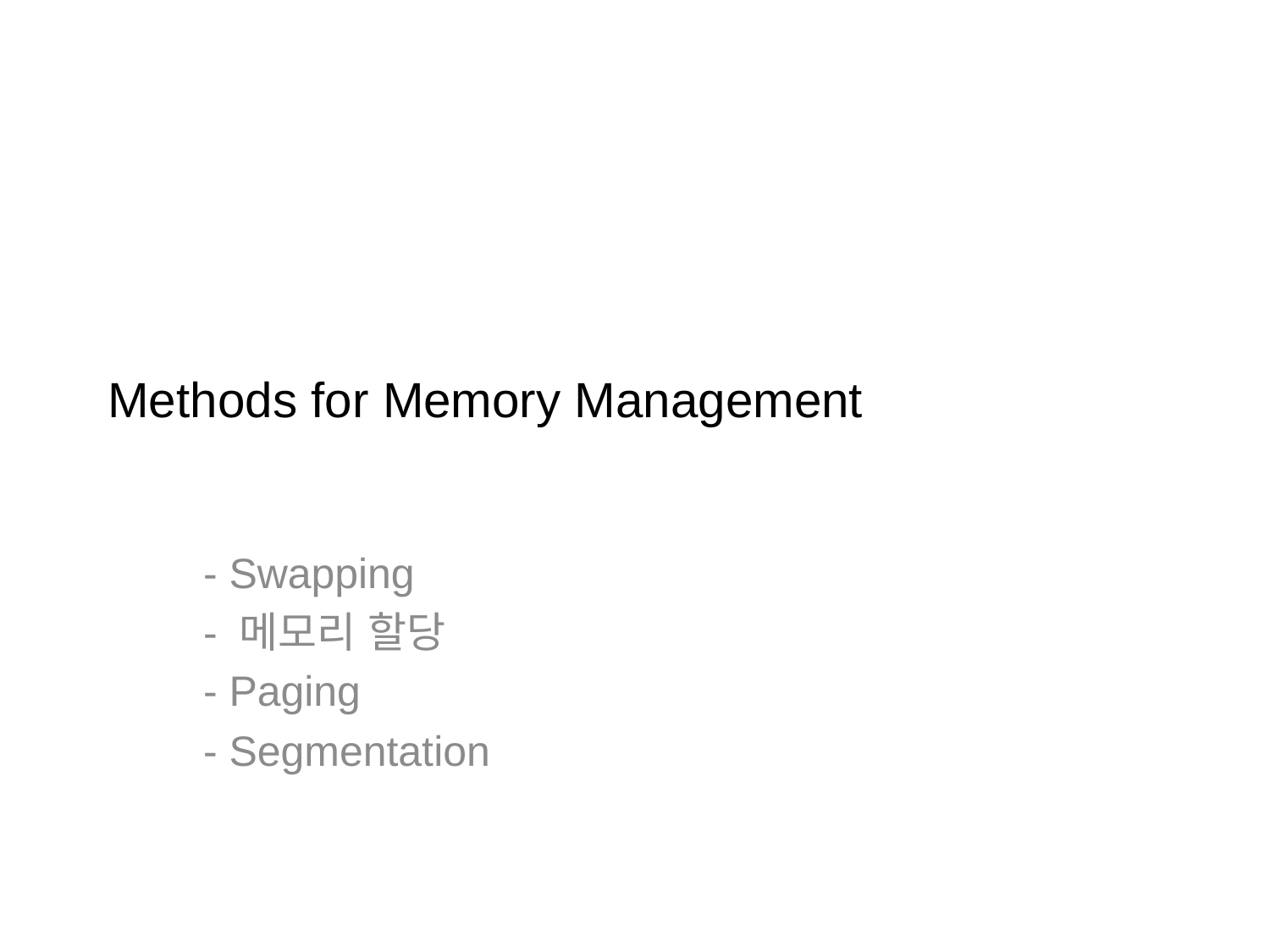

# Methods for Memory Management
- Swapping
- 메모리 할당
- Paging
- Segmentation